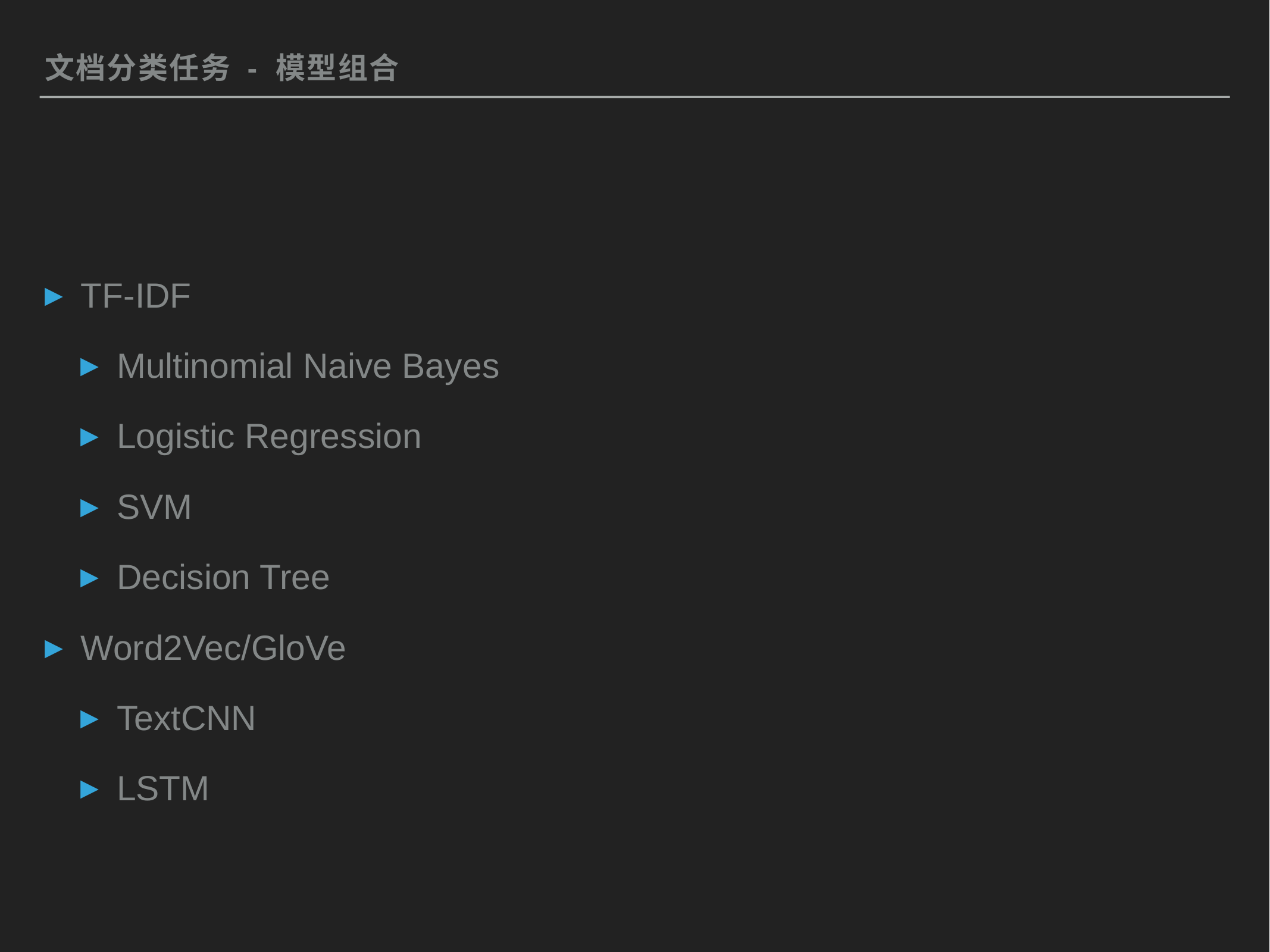

文档分类任务 - 模型组合
TF-IDF
Multinomial Naive Bayes
Logistic Regression
SVM
Decision Tree
Word2Vec/GloVe
TextCNN
LSTM